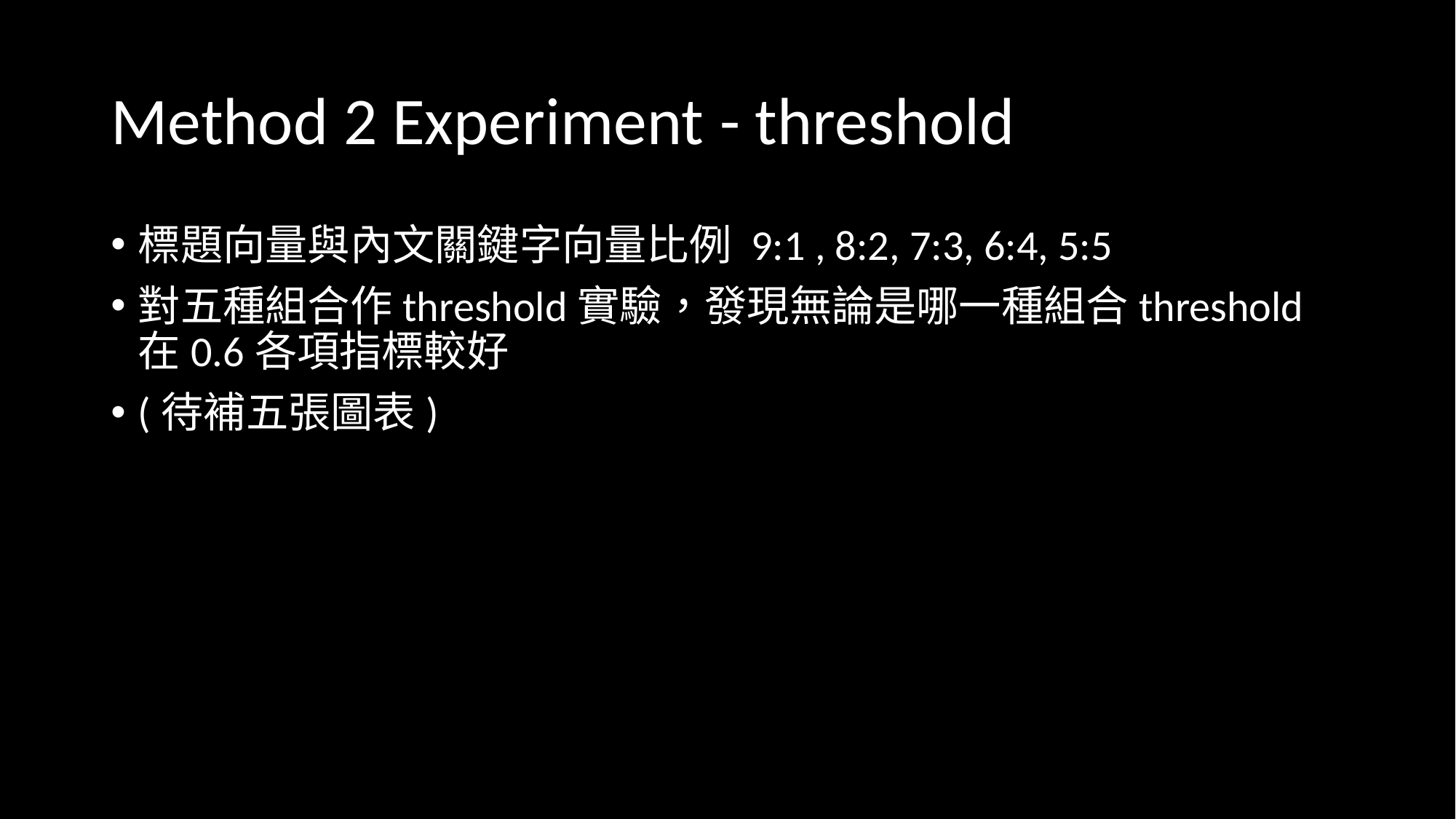

# Method 2 Experiment - threshold
標題向量與內文關鍵字向量比例 9:1 , 8:2, 7:3, 6:4, 5:5
對五種組合作threshold實驗，發現無論是哪一種組合threshold在0.6各項指標較好
(待補五張圖表)